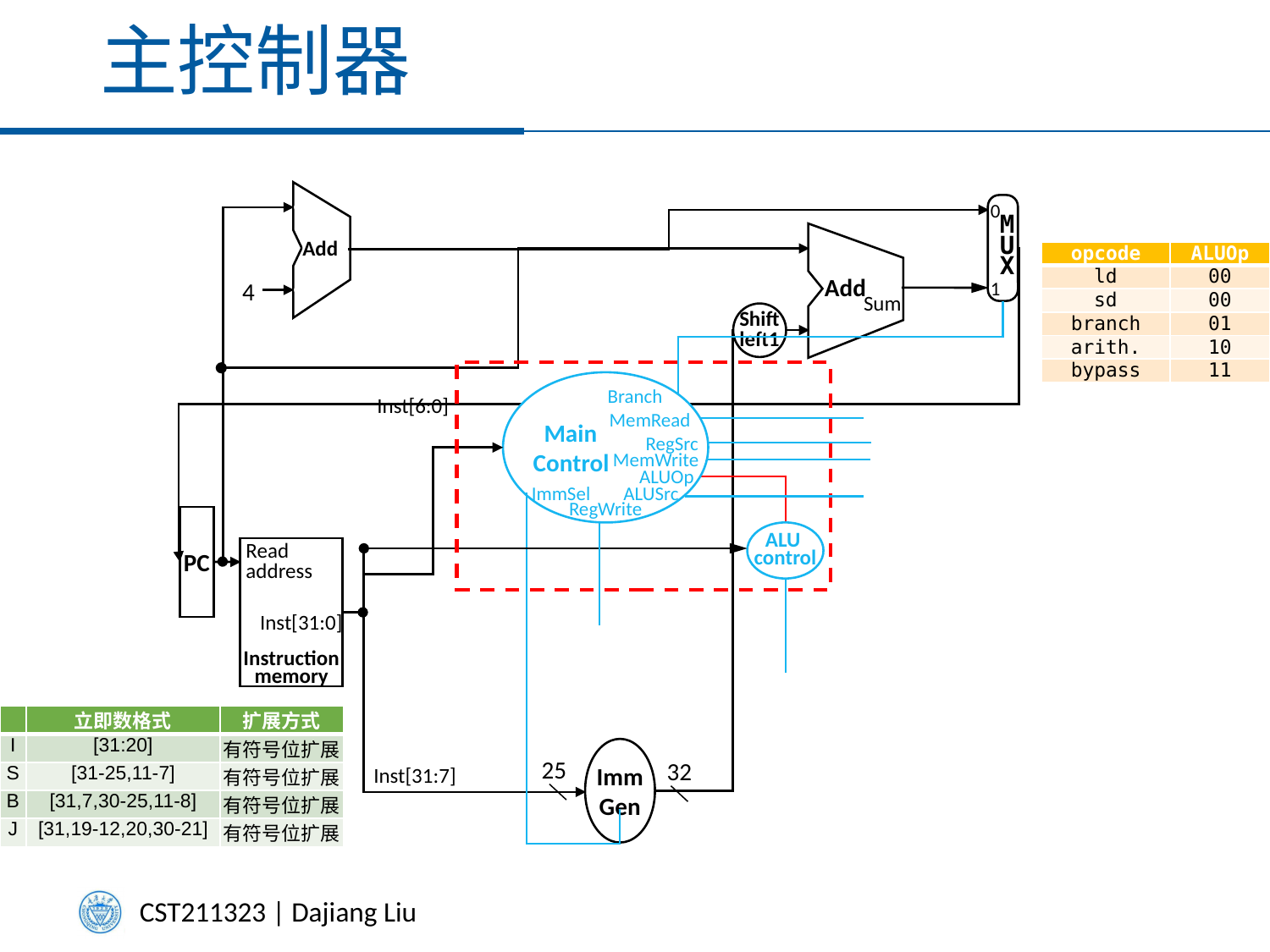

# 主控制器

Add
S

M
U
X
0
1

Add

Sum

| opcode | ALUOp |
| --- | --- |
| ld | 00 |
| sd | 00 |
| branch | 01 |
| arith. | 10 |
| bypass | 11 |
4
Shift
left1

  Main
Control
Branch
MemRead
RegSrc
MemWrite
ALUOp
ImmSel
ALUSrc
RegWrite
Inst[6:0]
PC
ALU
control

Inst[31:0]

Instruction
memory
Read
address
|  | 立即数格式 | 扩展方式 |
| --- | --- | --- |
| I | [31:20] | 有符号位扩展 |
| S | [31-25,11-7] | 有符号位扩展 |
| B | [31,7,30-25,11-8] | 有符号位扩展 |
| J | [31,19-12,20,30-21] | 有符号位扩展 |
Imm
Gen
25
32
Inst[31:7]
9